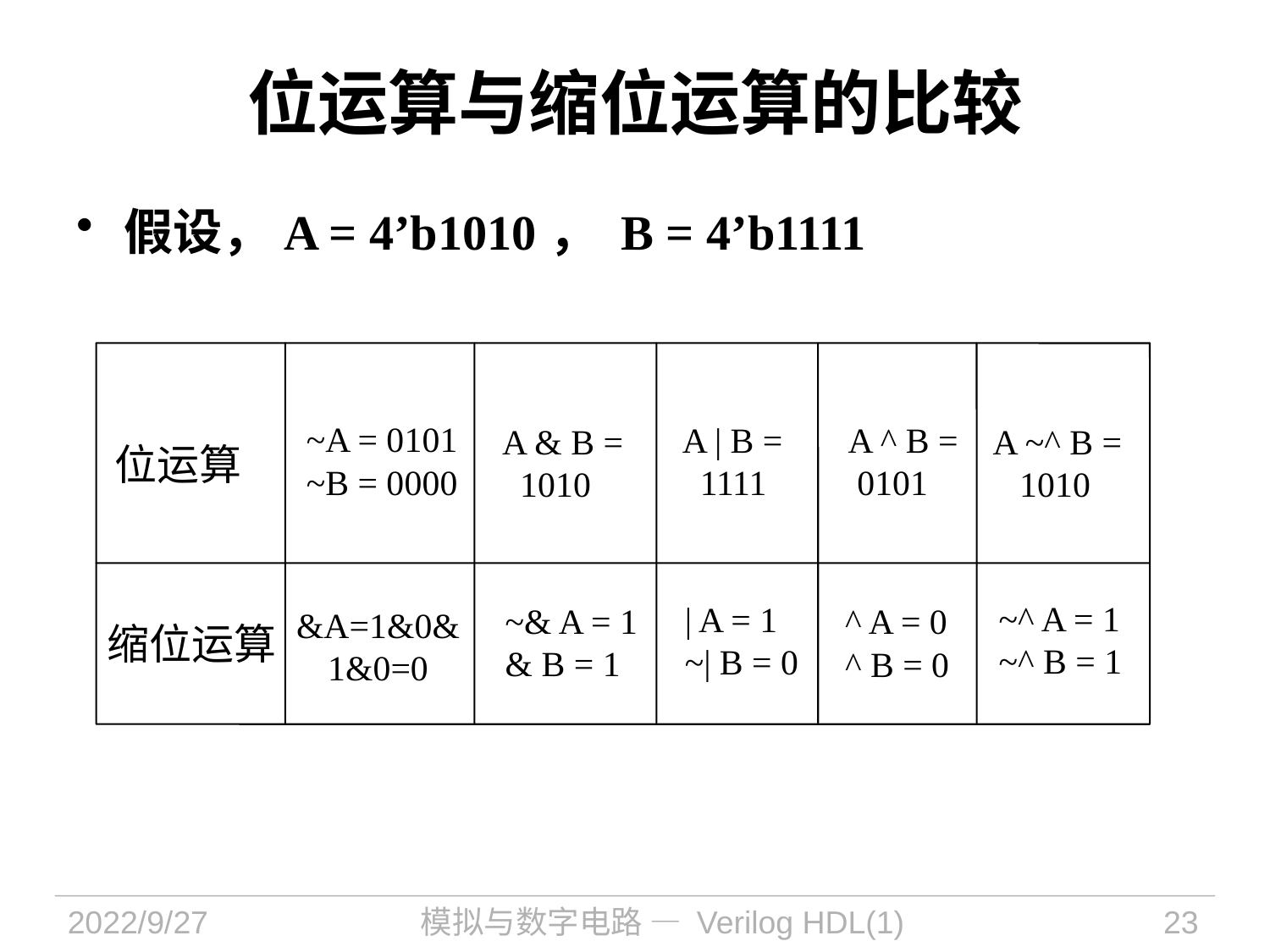

# 位运算与缩位运算的比较
假设，A = 4’b1010， B = 4’b1111

  位运算
~A = 0101
~B = 0000
A | B =
  1111
  A ^ B =
   0101
   A & B =
     1010
A ~^ B =
   1010

~^ A = 1
~^ B = 1
| A = 1
~| B = 0
~& A = 1
& B = 1
^ A = 0
^ B = 0
&A=1&0&1&0=0
缩位运算

2022/9/27
模拟与数字电路 — Verilog HDL(1)
23